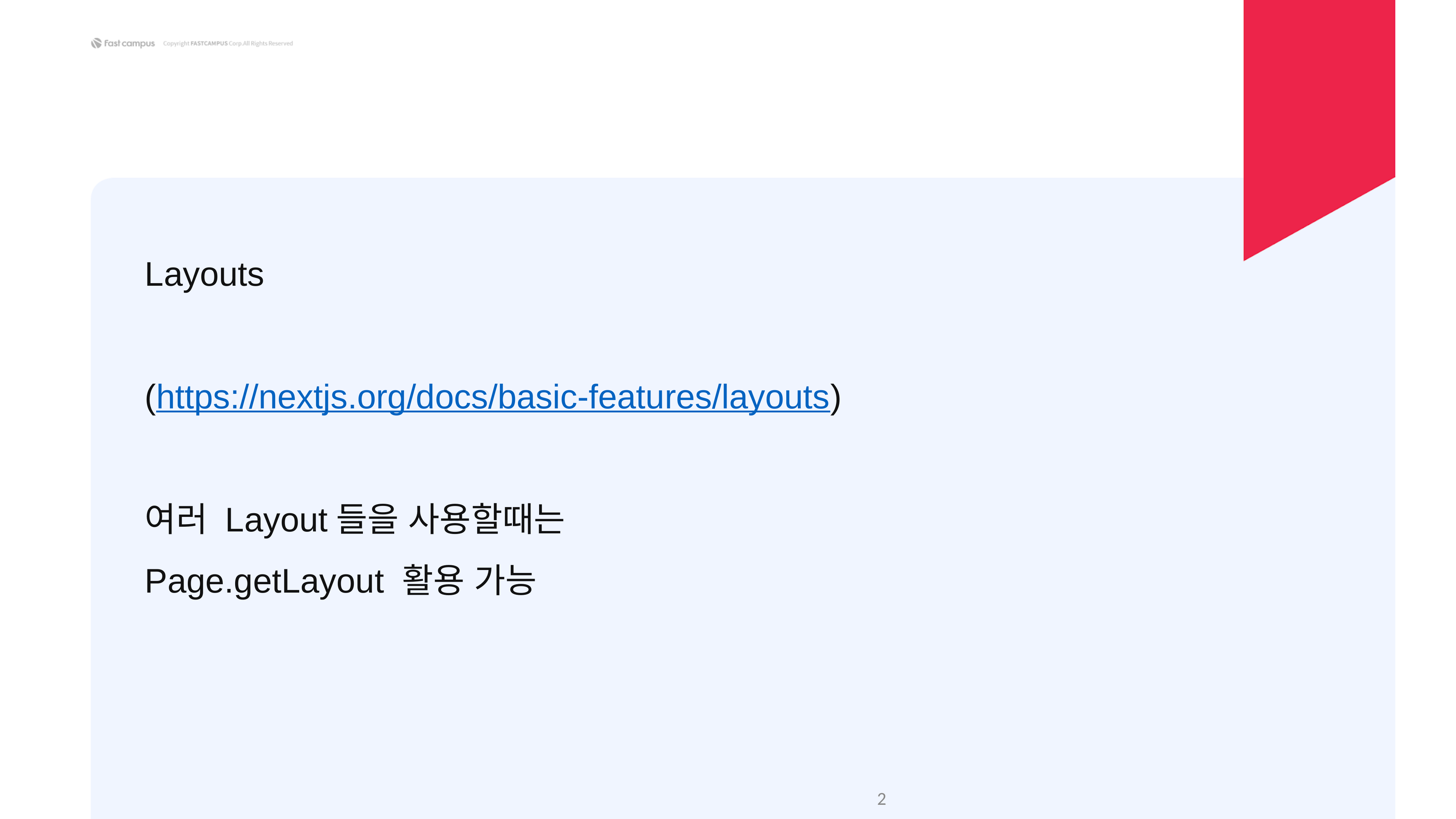

Layouts

(https://nextjs.org/docs/basic-features/layouts)

여러 Layout들을 사용할때는
Page.getLayout 활용 가능
2